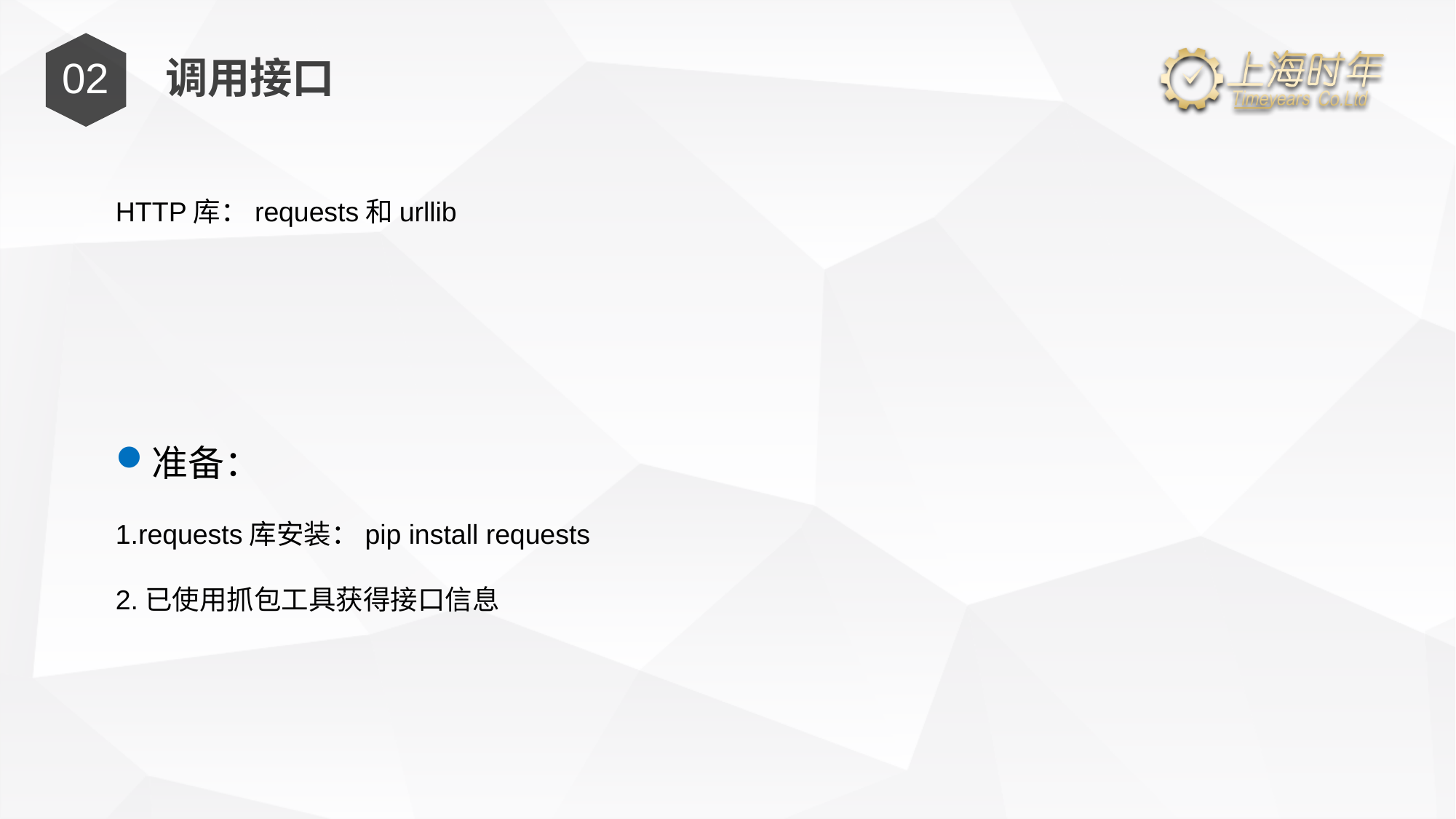

02
调用接口
HTTP库：requests和urllib

准备：

1.requests库安装：pip install requests

2.已使用抓包工具获得接口信息

6